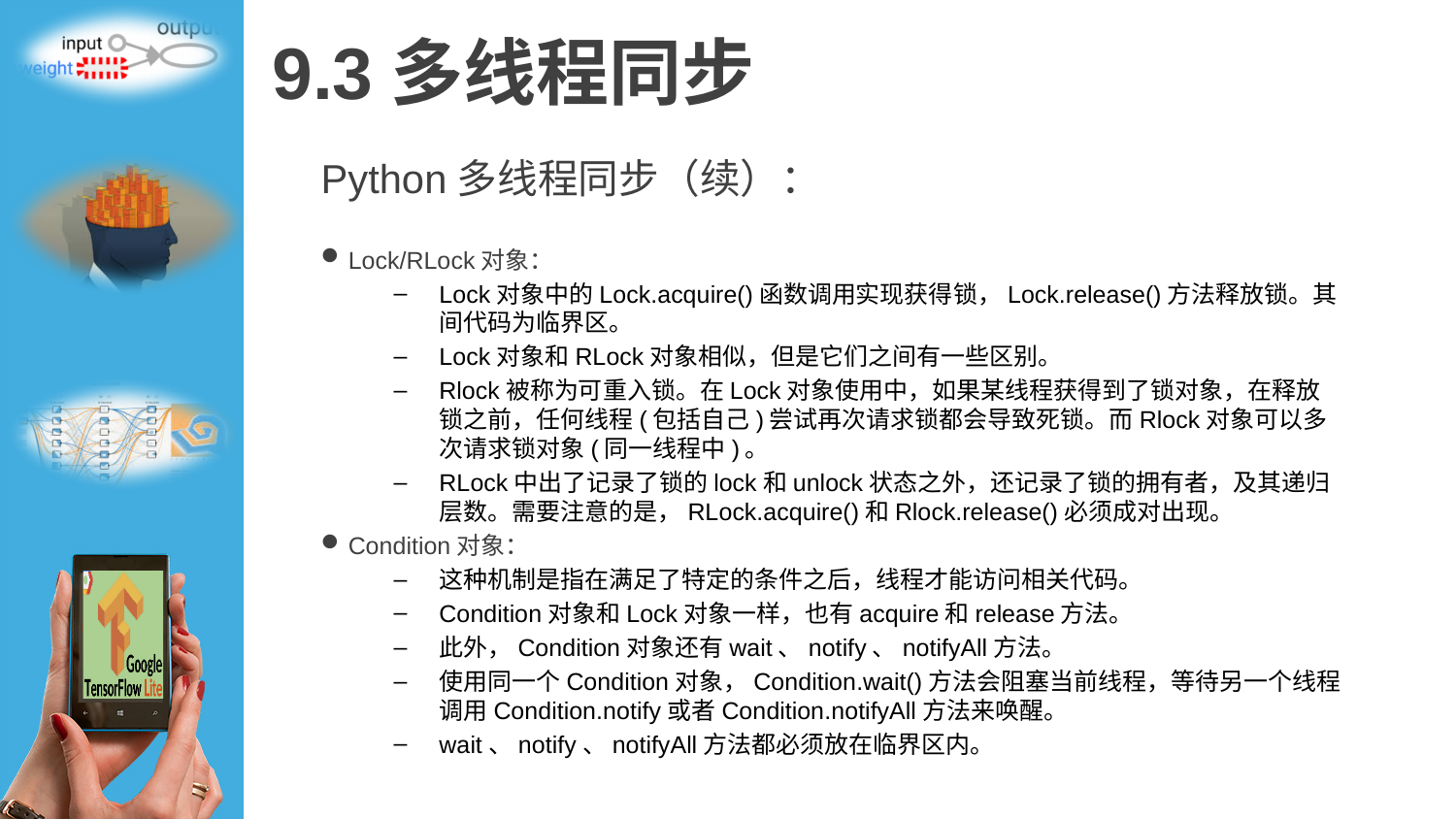

# 9.3多线程同步
Python多线程同步（续）：
Lock/RLock对象：
Lock对象中的Lock.acquire()函数调用实现获得锁，Lock.release()方法释放锁。其间代码为临界区。
Lock对象和RLock对象相似，但是它们之间有一些区别。
Rlock被称为可重入锁。在Lock对象使用中，如果某线程获得到了锁对象，在释放锁之前，任何线程(包括自己)尝试再次请求锁都会导致死锁。而Rlock对象可以多次请求锁对象(同一线程中)。
RLock中出了记录了锁的lock和unlock状态之外，还记录了锁的拥有者，及其递归层数。需要注意的是，RLock.acquire()和Rlock.release()必须成对出现。
Condition对象：
这种机制是指在满足了特定的条件之后，线程才能访问相关代码。
Condition对象和Lock对象一样，也有acquire和release方法。
此外，Condition对象还有wait、notify、notifyAll方法。
使用同一个Condition对象，Condition.wait()方法会阻塞当前线程，等待另一个线程调用Condition.notify或者Condition.notifyAll方法来唤醒。
wait、notify、notifyAll方法都必须放在临界区内。